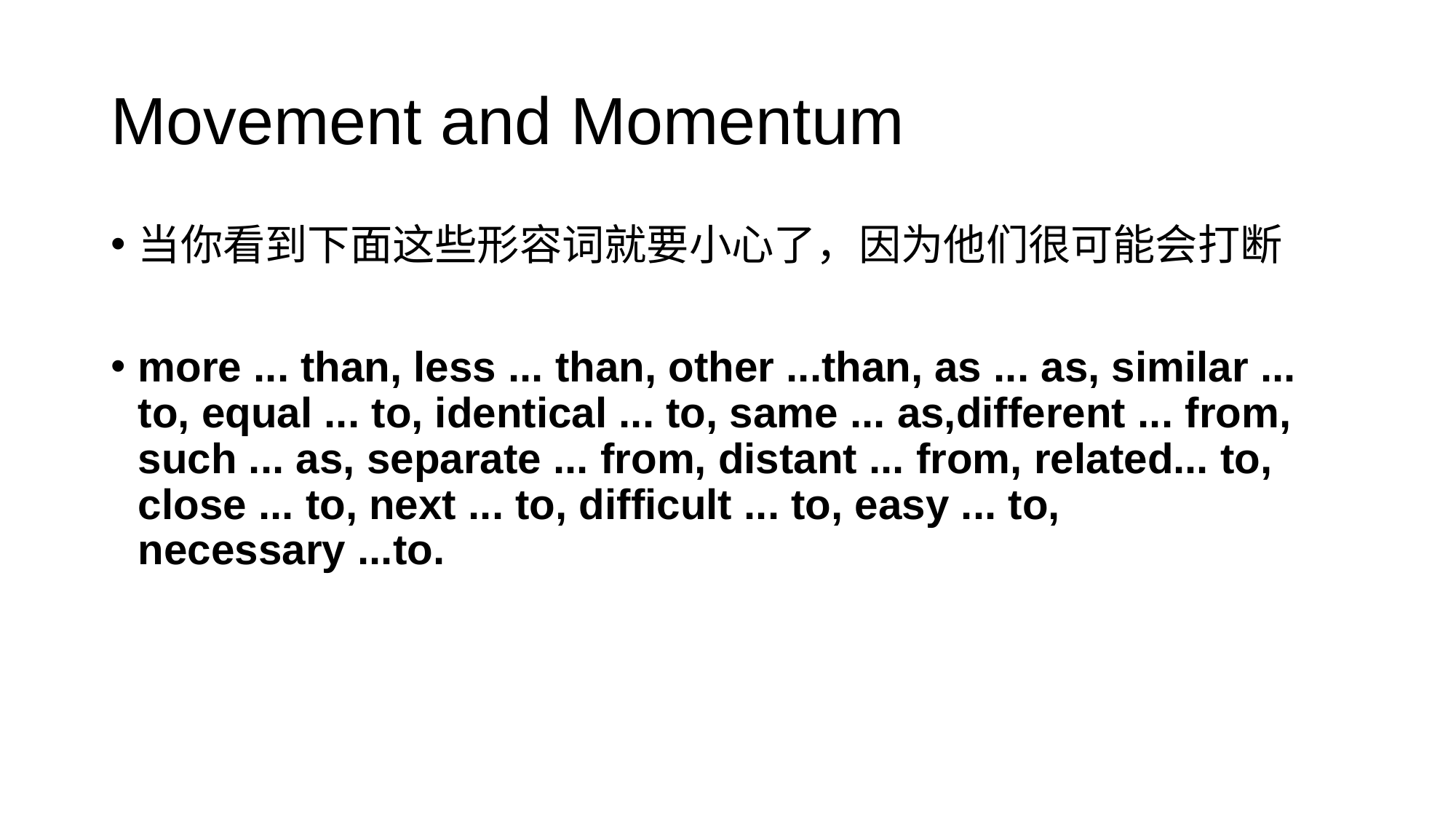

# Movement and Momentum
当你看到下面这些形容词就要小心了，因为他们很可能会打断

more ... than, less ... than, other ...than, as ... as, similar ... to, equal ... to, identical ... to, same ... as,different ... from, such ... as, separate ... from, distant ... from, related... to, close ... to, next ... to, difficult ... to, easy ... to, necessary ...to.